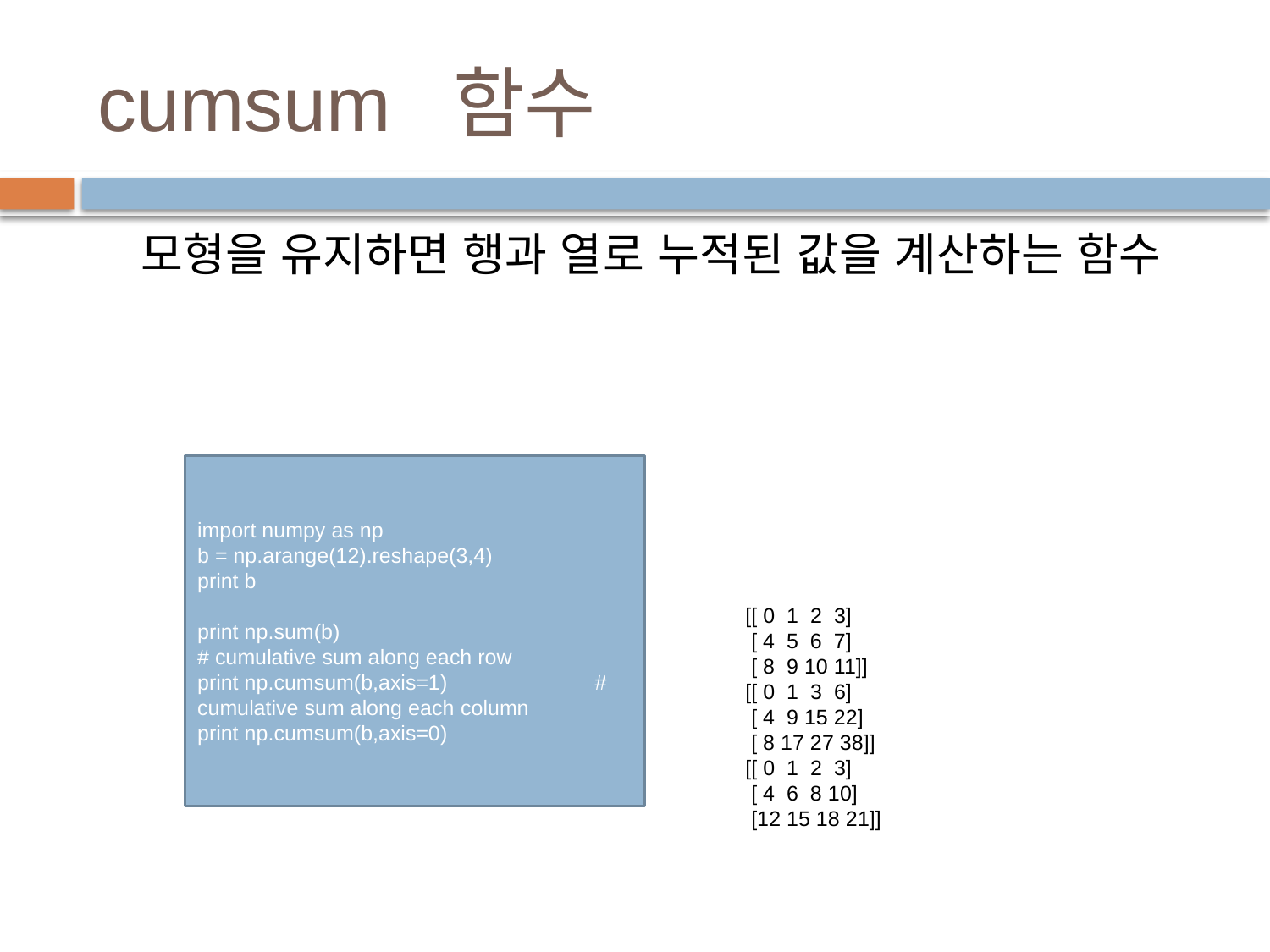

# cumsum  함수
모형을 유지하면 행과 열로 누적된 값을 계산하는 함수
import numpy as np
b = np.arange(12).reshape(3,4)
print b

print np.sum(b)
# cumulative sum along each row
print np.cumsum(b,axis=1)                         # cumulative sum along each column
print np.cumsum(b,axis=0)
[[ 0  1  2  3]
 [ 4  5  6  7]
 [ 8  9 10 11]]
[[ 0  1  3  6]
 [ 4  9 15 22]
 [ 8 17 27 38]]
[[ 0  1  2  3]
 [ 4  6  8 10]
 [12 15 18 21]]